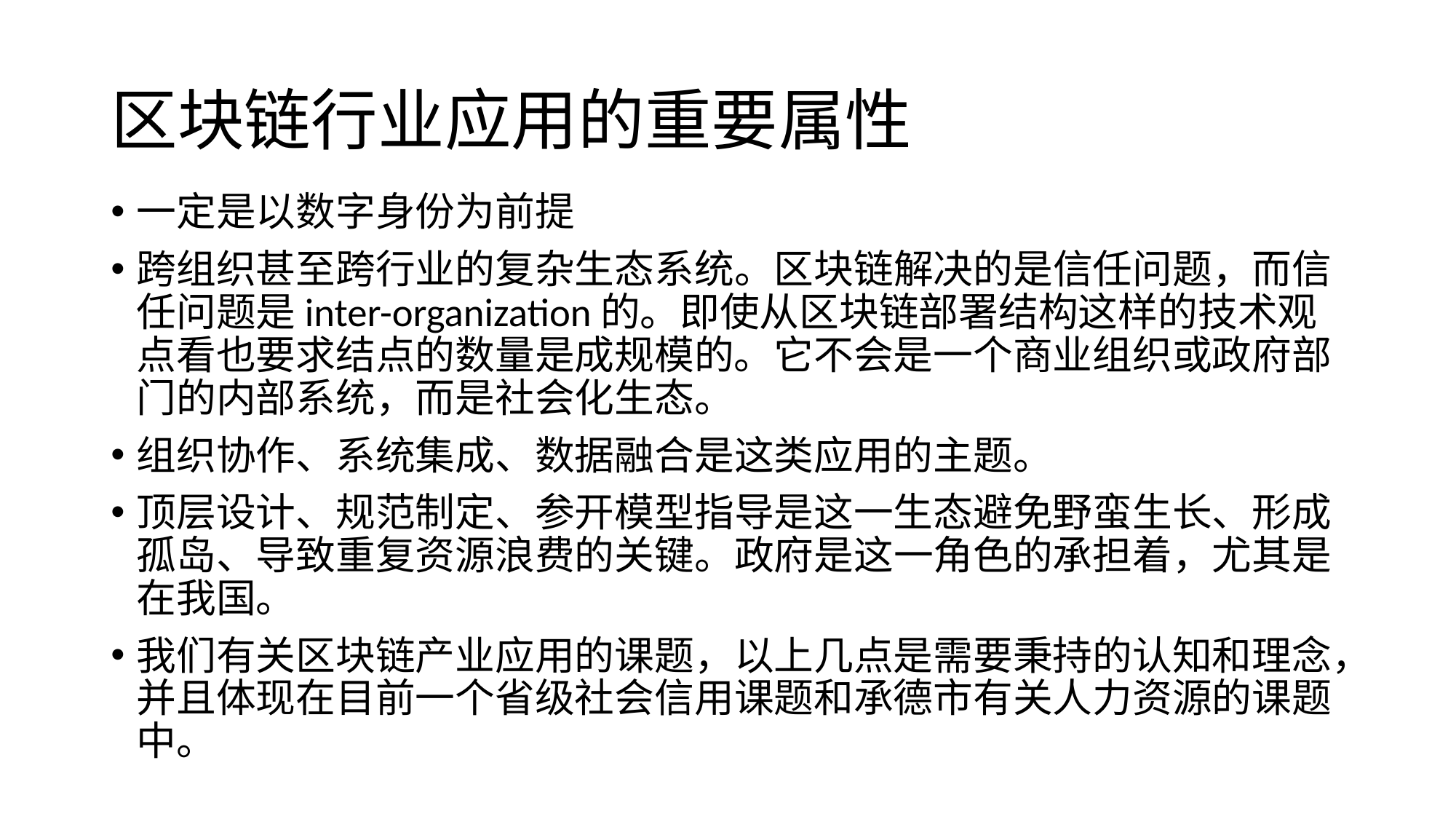

# 区块链行业应用的重要属性
一定是以数字身份为前提
跨组织甚至跨行业的复杂生态系统。区块链解决的是信任问题，而信任问题是inter-organization的。即使从区块链部署结构这样的技术观点看也要求结点的数量是成规模的。它不会是一个商业组织或政府部门的内部系统，而是社会化生态。
组织协作、系统集成、数据融合是这类应用的主题。
顶层设计、规范制定、参开模型指导是这一生态避免野蛮生长、形成孤岛、导致重复资源浪费的关键。政府是这一角色的承担着，尤其是在我国。
我们有关区块链产业应用的课题，以上几点是需要秉持的认知和理念，并且体现在目前一个省级社会信用课题和承德市有关人力资源的课题中。